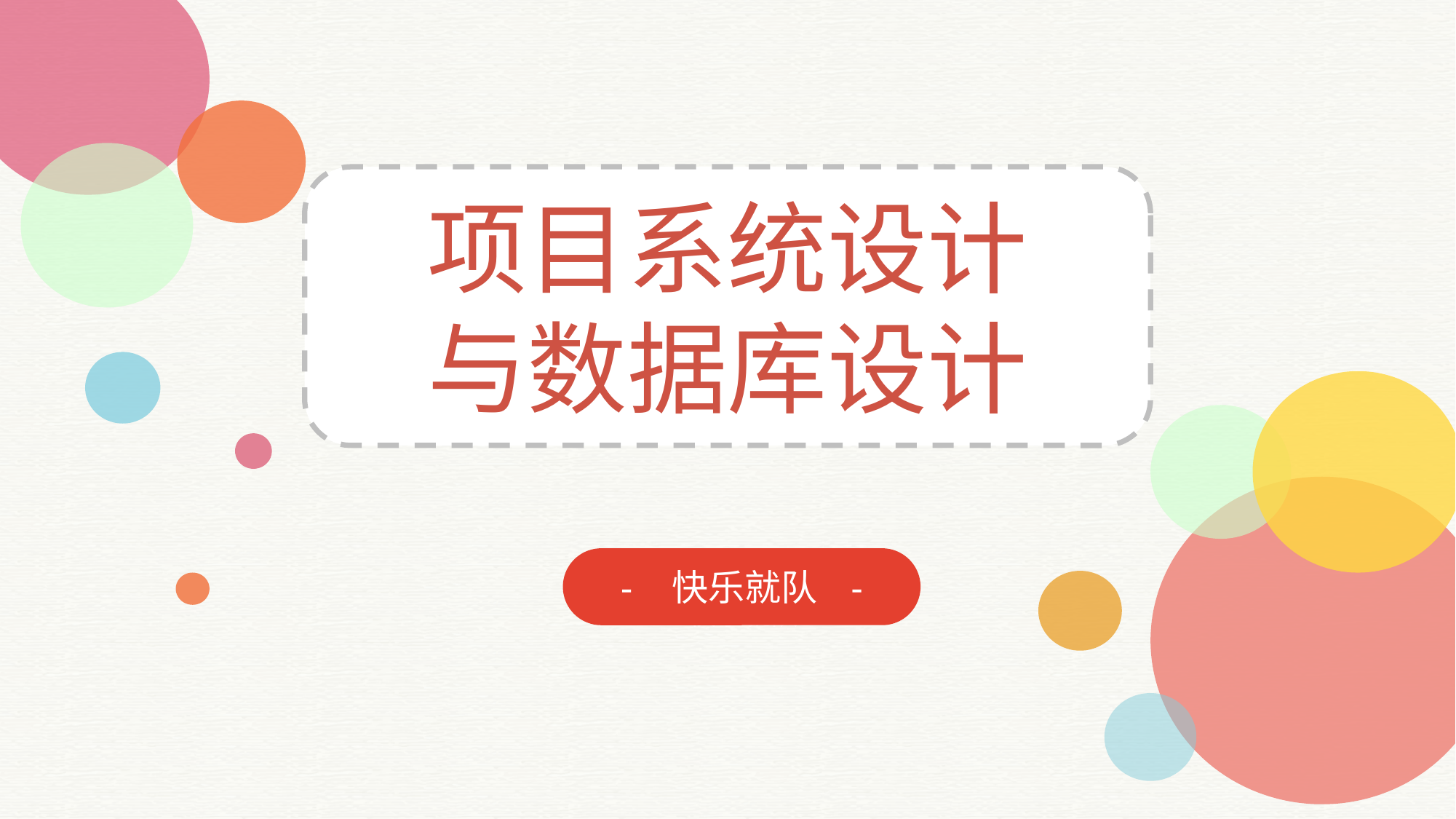

项目系统设计
与数据库设计

-   快乐就队   -

-   快乐就队   -